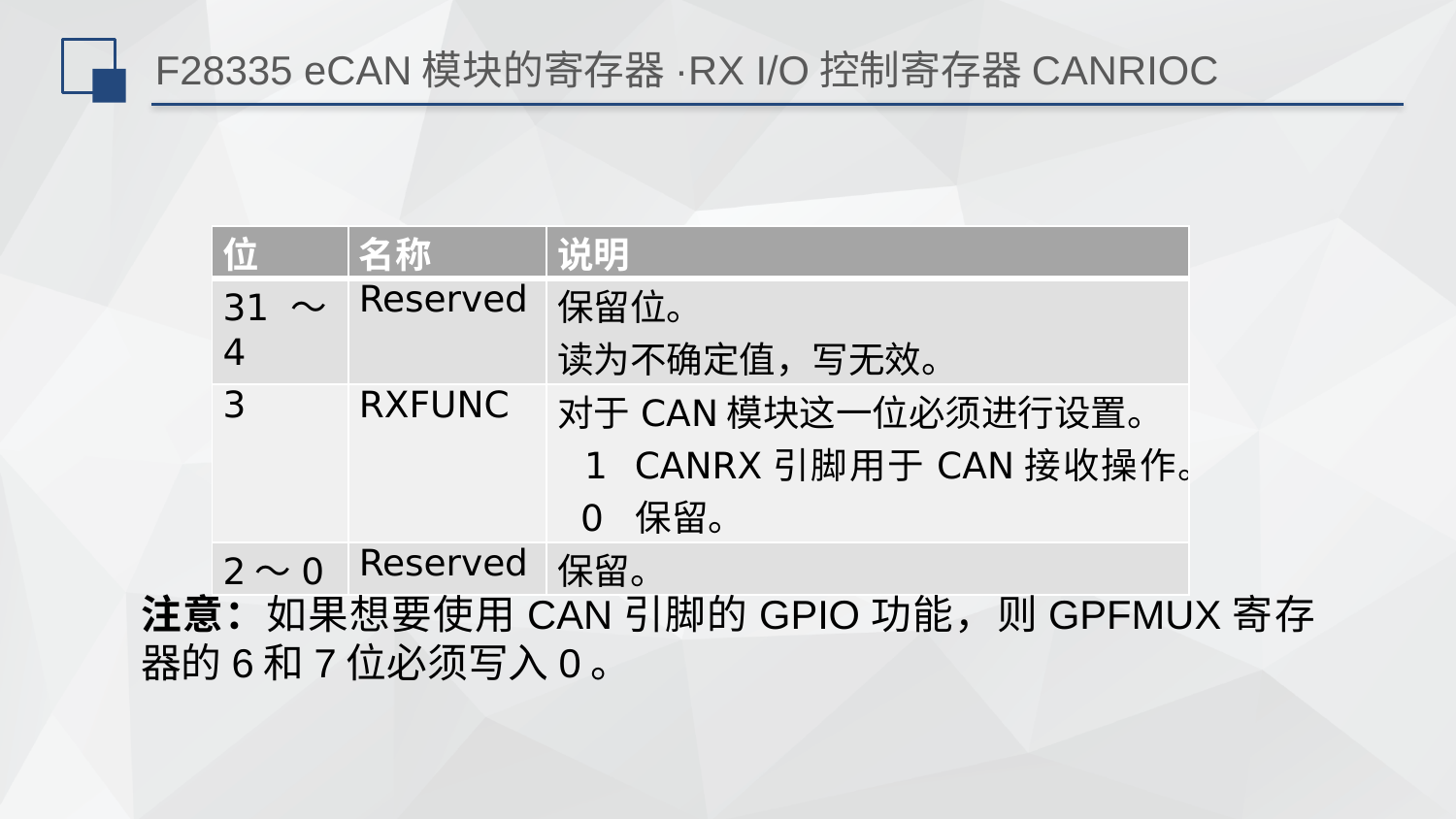

# F28335 eCAN模块的寄存器·RX I/O控制寄存器CANRIOC
| 位 | 名称 | 说明 |
| --- | --- | --- |
| 31～4 | Reserved | 保留位。 读为不确定值，写无效。 |
| 3 | RXFUNC | 对于CAN模块这一位必须进行设置。 1 CANRX引脚用于CAN接收操作。 0 保留。 |
| 2～0 | Reserved | 保留。 |
注意：如果想要使用CAN引脚的GPIO功能，则GPFMUX寄存器的6和7位必须写入0。